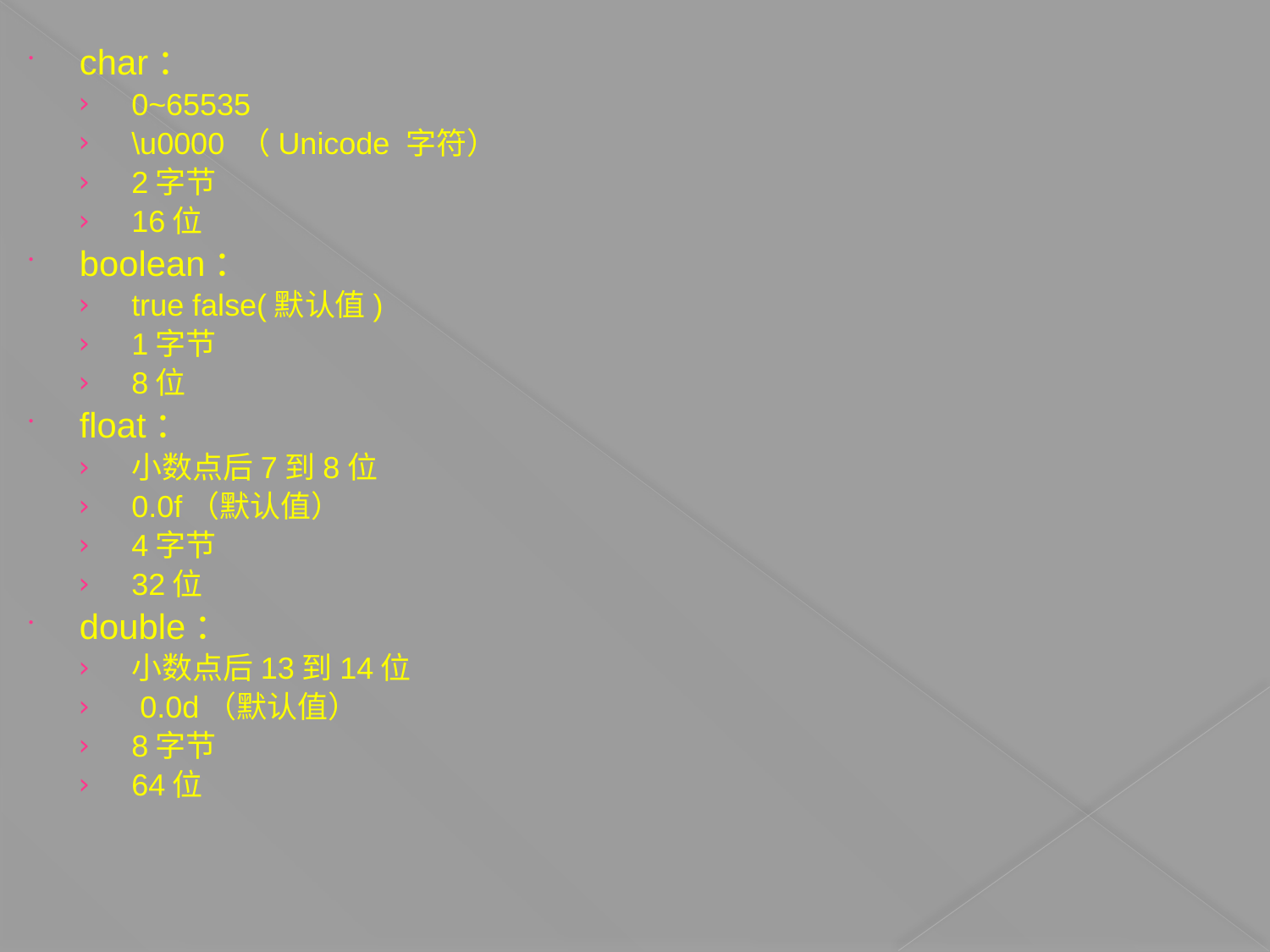

char：
0~65535
\u0000 （Unicode 字符）
2字节
16位
boolean：
true false(默认值)
1字节
8位
float：
小数点后7到8位
0.0f（默认值）
4字节
32位
double：
小数点后13到14位
 0.0d（默认值）
8字节
64位